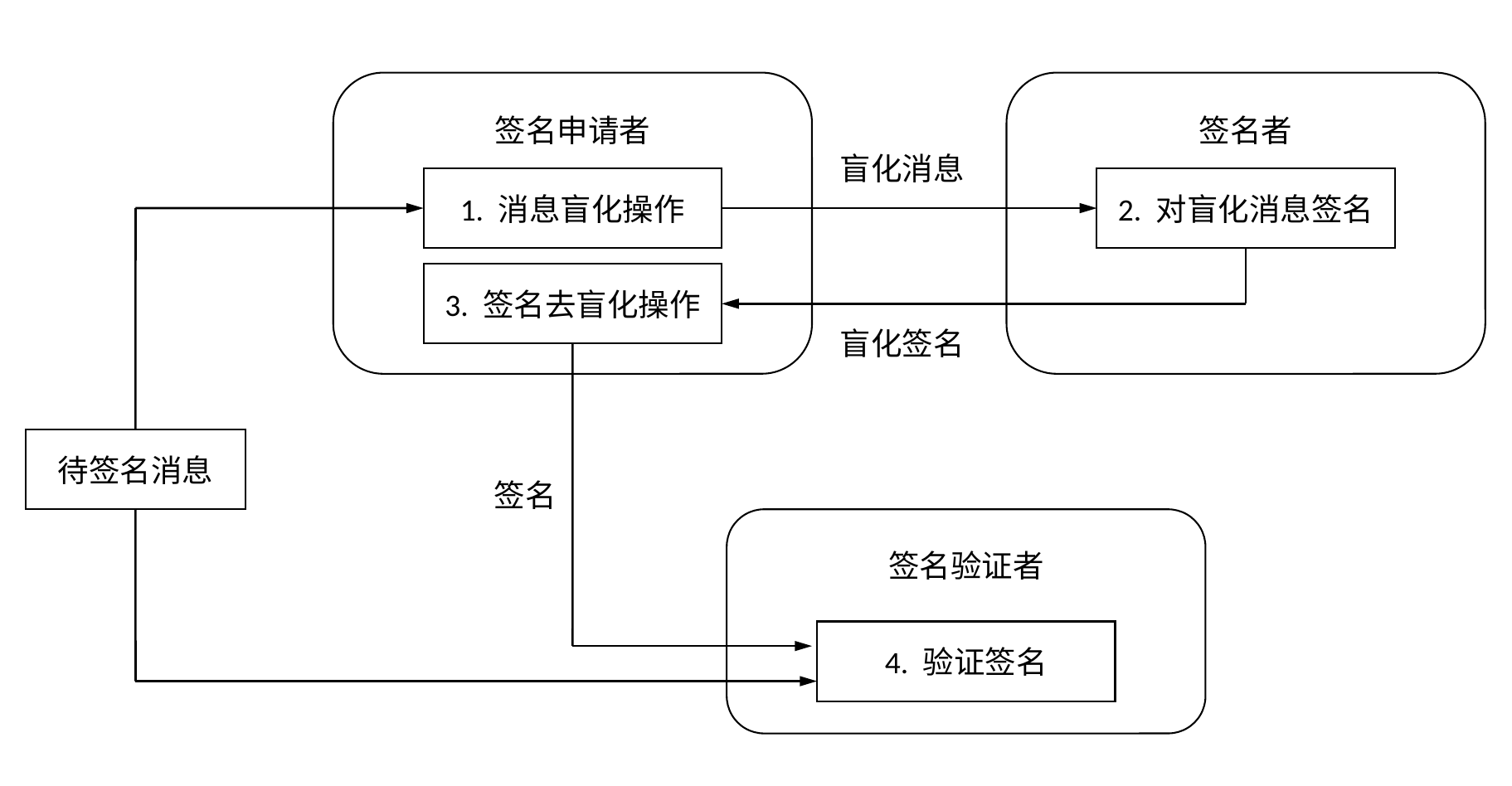

签名申请者

签名者

盲化消息
1. 消息盲化操作
2. 对盲化消息签名
3. 签名去盲化操作
盲化签名
待签名消息
签名
签名验证者

4. 验证签名